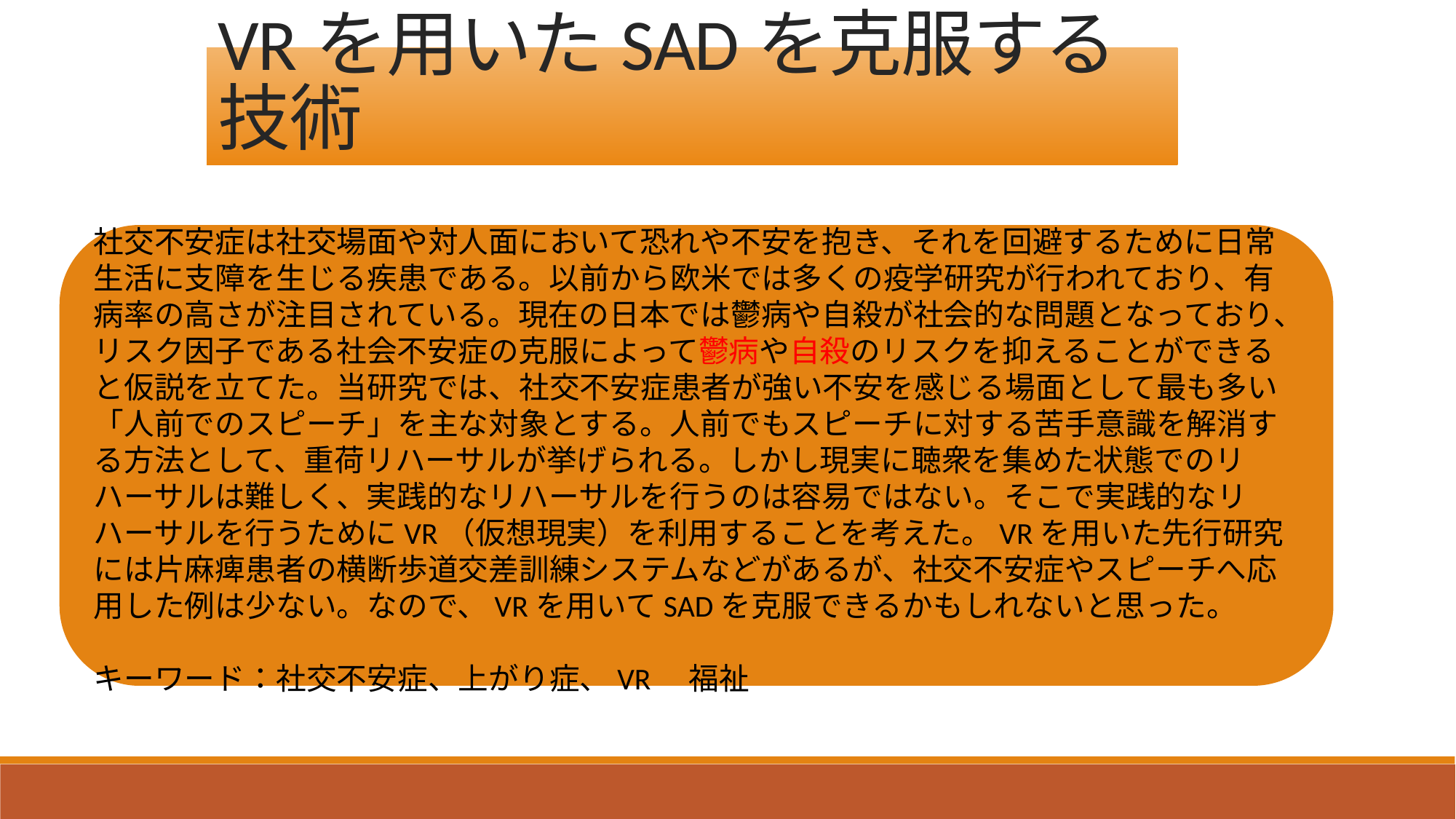

# VRを用いたSADを克服する技術

社交不安症は社交場面や対人面において恐れや不安を抱き、それを回避するために日常生活に支障を生じる疾患である。以前から欧米では多くの疫学研究が行われており、有病率の高さが注目されている。現在の日本では鬱病や自殺が社会的な問題となっており、リスク因子である社会不安症の克服によって鬱病や自殺のリスクを抑えることができると仮説を立てた。当研究では、社交不安症患者が強い不安を感じる場面として最も多い「人前でのスピーチ」を主な対象とする。人前でもスピーチに対する苦手意識を解消する方法として、重荷リハーサルが挙げられる。しかし現実に聴衆を集めた状態でのリハーサルは難しく、実践的なリハーサルを行うのは容易ではない。そこで実践的なリハーサルを行うためにVR（仮想現実）を利用することを考えた。VRを用いた先行研究には片麻痺患者の横断歩道交差訓練システムなどがあるが、社交不安症やスピーチへ応用した例は少ない。なので、VRを用いてSADを克服できるかもしれないと思った。

キーワード：社交不安症、上がり症、VR　福祉